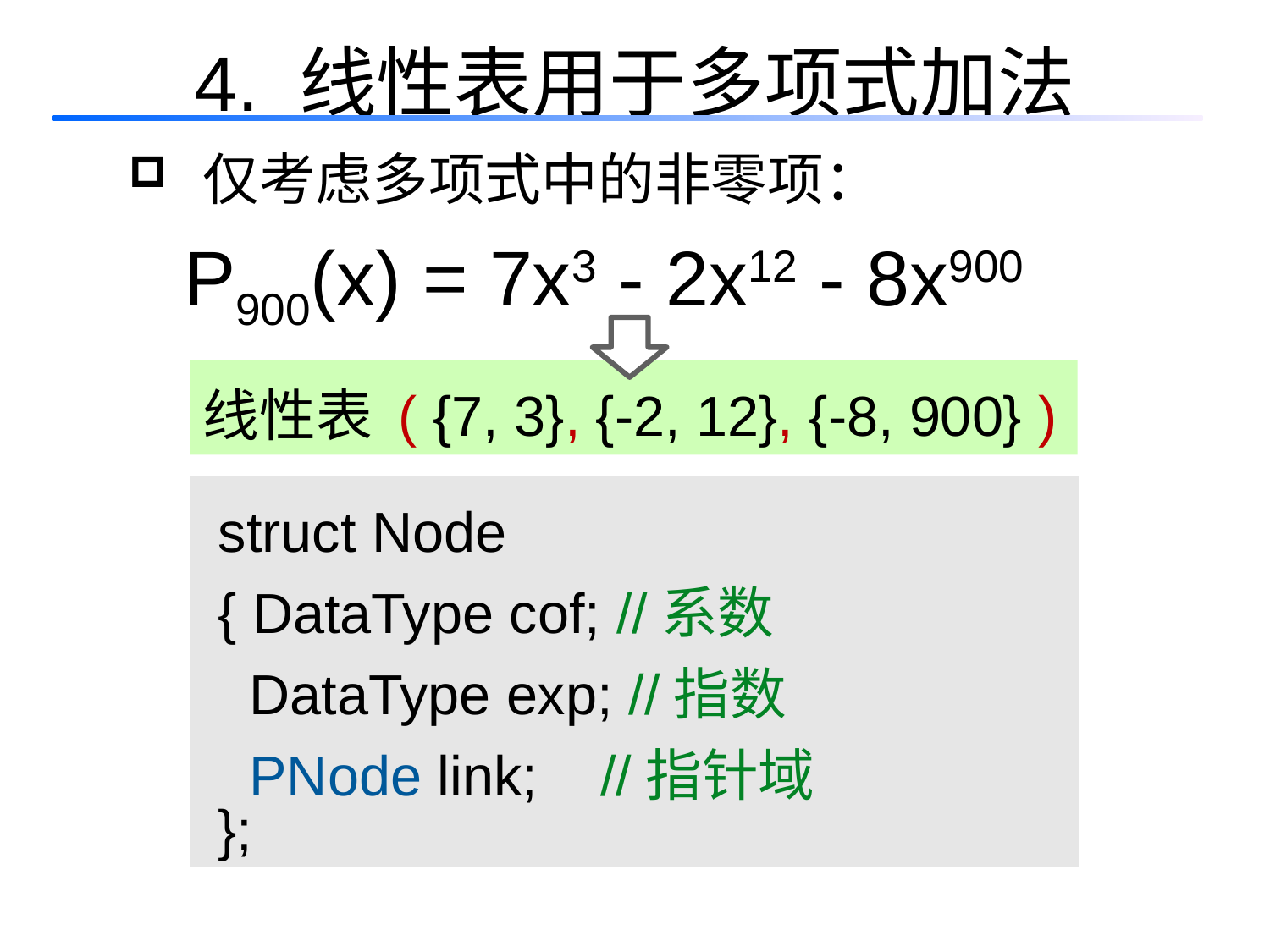

4. 线性表用于多项式加法

 仅考虑多项式中的非零项：
P900(x) = 7x3 - 2x12 - 8x900

线性表 ( {7, 3}, {-2, 12}, {-8, 900} )
struct Node
{ DataType cof; //系数
  DataType exp; //指数
  PNode link;    //指针域
};